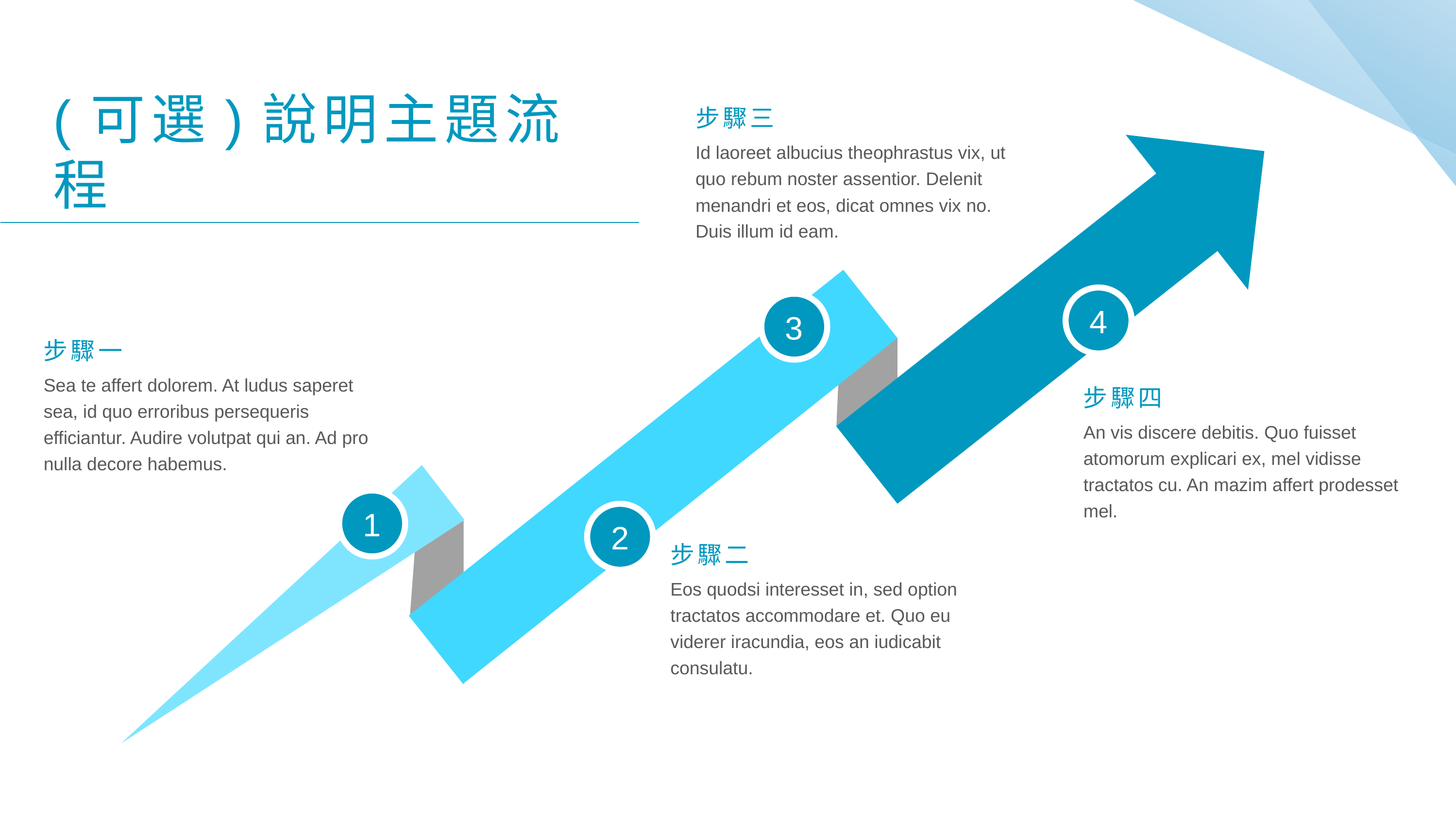

(可選)說明主題流程
步驟三
Id laoreet albucius theophrastus vix, ut quo rebum noster assentior. Delenit menandri et eos, dicat omnes vix no. Duis illum id eam.
步驟一
Sea te affert dolorem. At ludus saperet sea, id quo erroribus persequeris efficiantur. Audire volutpat qui an. Ad pro nulla decore habemus.
步驟四
An vis discere debitis. Quo fuisset atomorum explicari ex, mel vidisse tractatos cu. An mazim affert prodesset mel.
步驟二
Eos quodsi interesset in, sed option tractatos accommodare et. Quo eu viderer iracundia, eos an iudicabit consulatu.